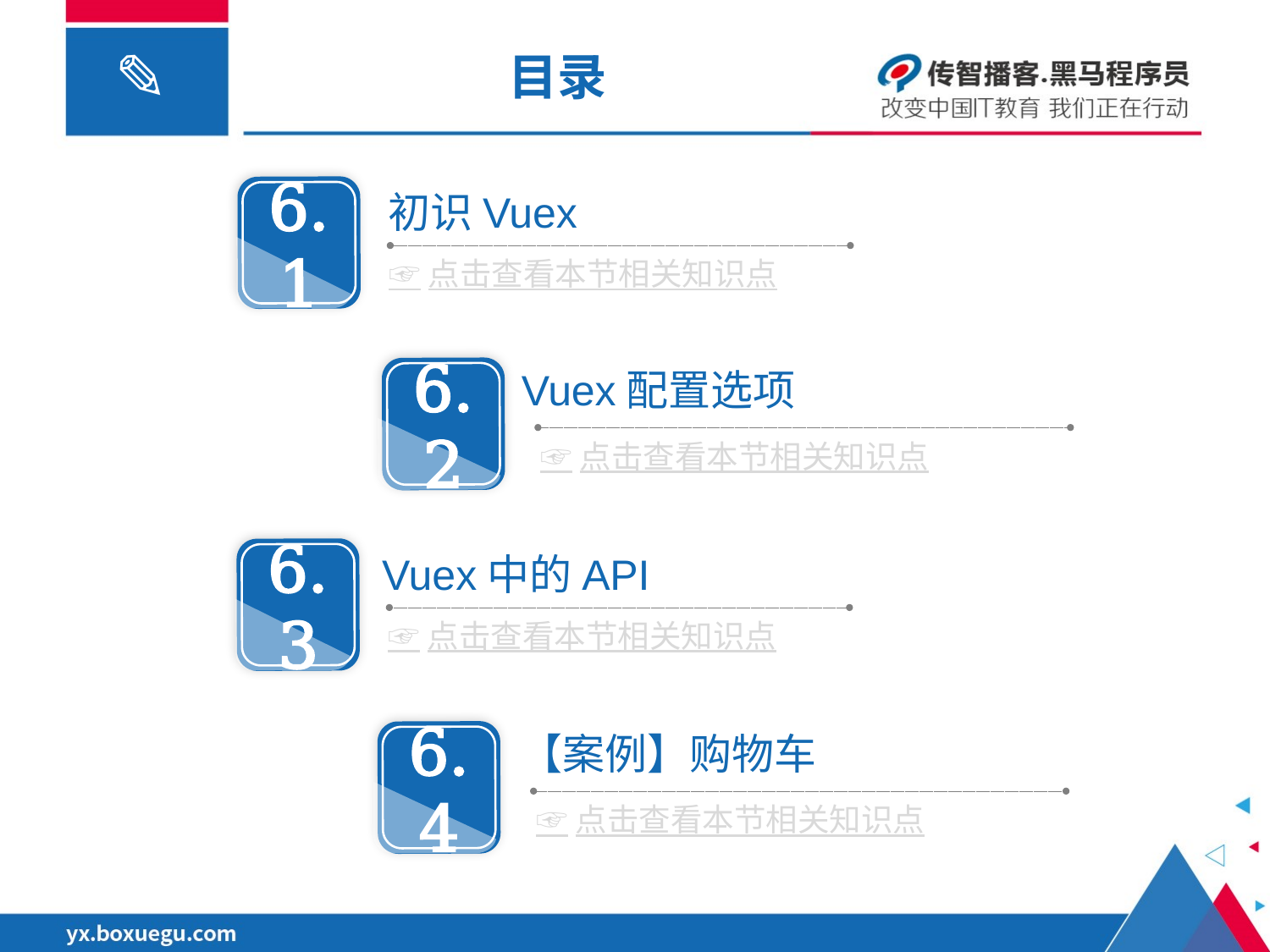

# 目录
6.1

初识Vuex
☞点击查看本节相关知识点
6.2

Vuex配置选项
☞点击查看本节相关知识点
6.3

Vuex中的API
☞点击查看本节相关知识点
6.4

【案例】购物车
☞点击查看本节相关知识点